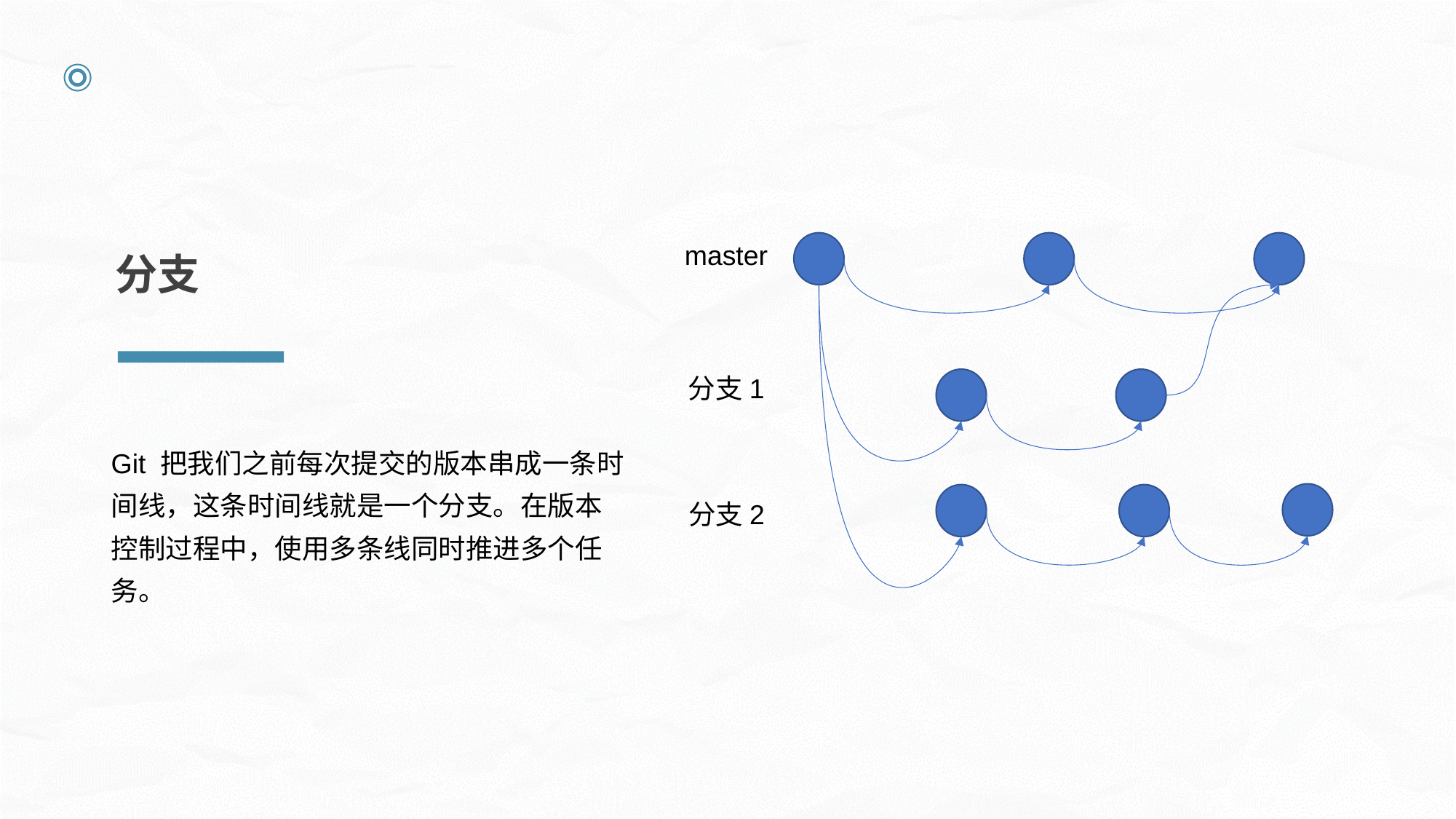

master

分支

分支1

Git 把我们之前每次提交的版本串成一条时间线，这条时间线就是一个分支。在版本控制过程中，使用多条线同时推进多个任务。

分支2